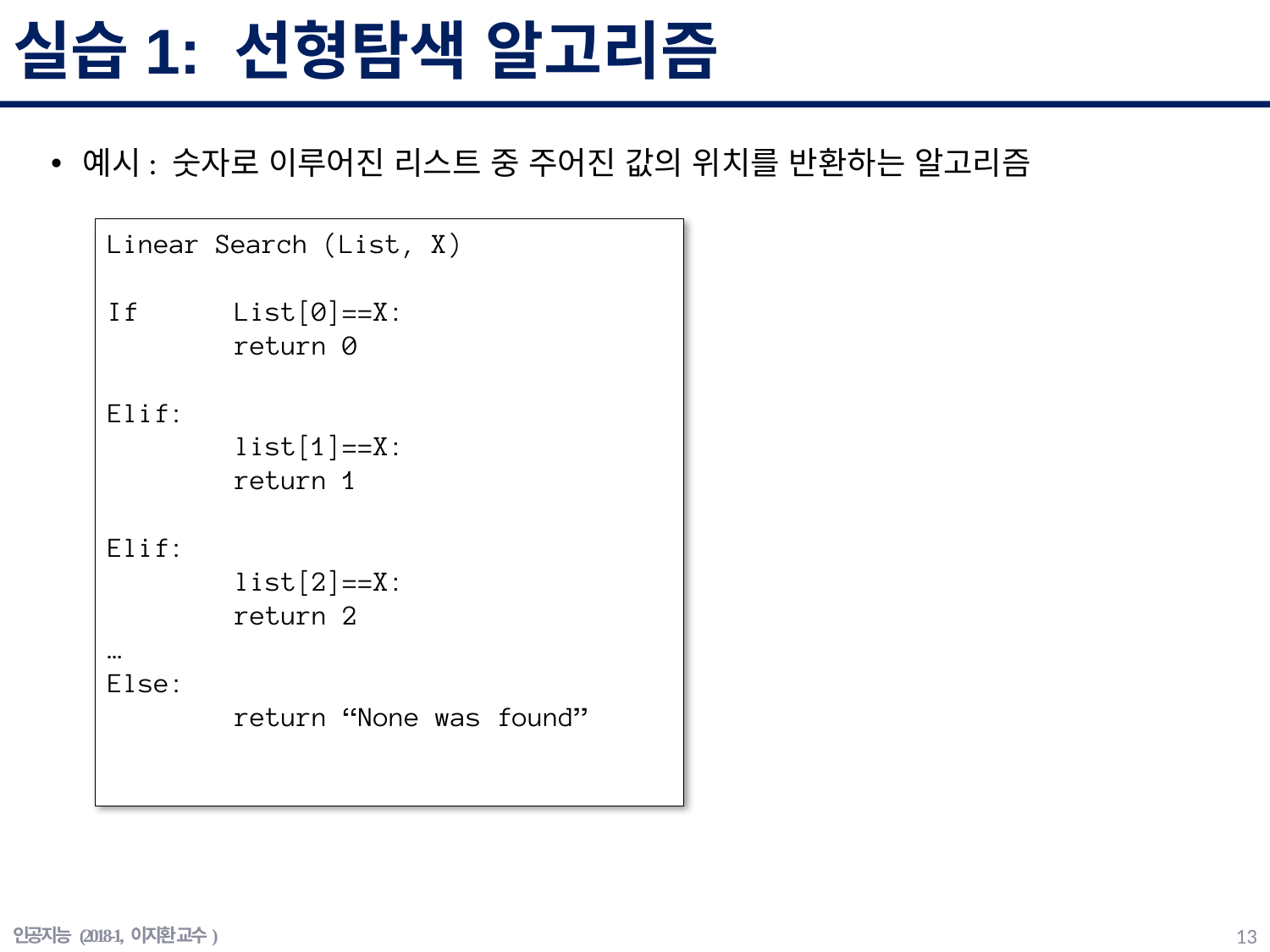

# 실습1: 선형탐색 알고리즘
예시: 숫자로 이루어진 리스트 중 주어진 값의 위치를 반환하는 알고리즘

Linear Search (List, X)

If	List[0]==X:
	return 0

Elif:
	list[1]==X:
	return 1

Elif:
	list[2]==X:
	return 2
…
Else:
	return “None was found”

인공지능 (2018-1, 이지환 교수)
13